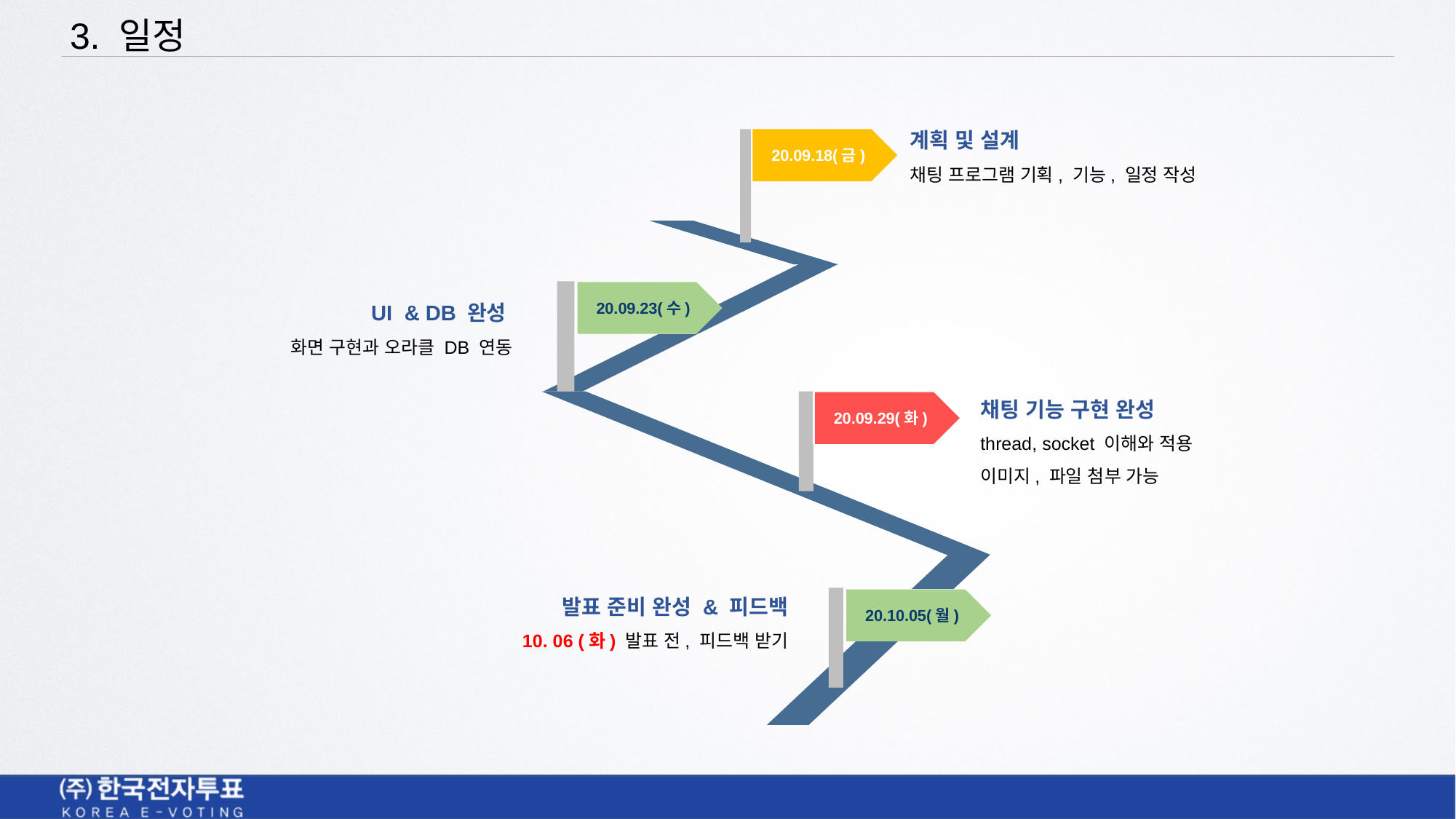

3. 일정
계획 및 설계
채팅 프로그램 기획, 기능, 일정 작성

20.09.18(금)

UI  & DB 완성
화면 구현과 오라클 DB 연동

20.09.23(수)
채팅 기능 구현 완성
thread, socket 이해와 적용
이미지, 파일 첨부 가능

20.09.29(화)
발표 준비 완성 & 피드백
10. 06 (화) 발표 전, 피드백 받기

20.10.05(월)